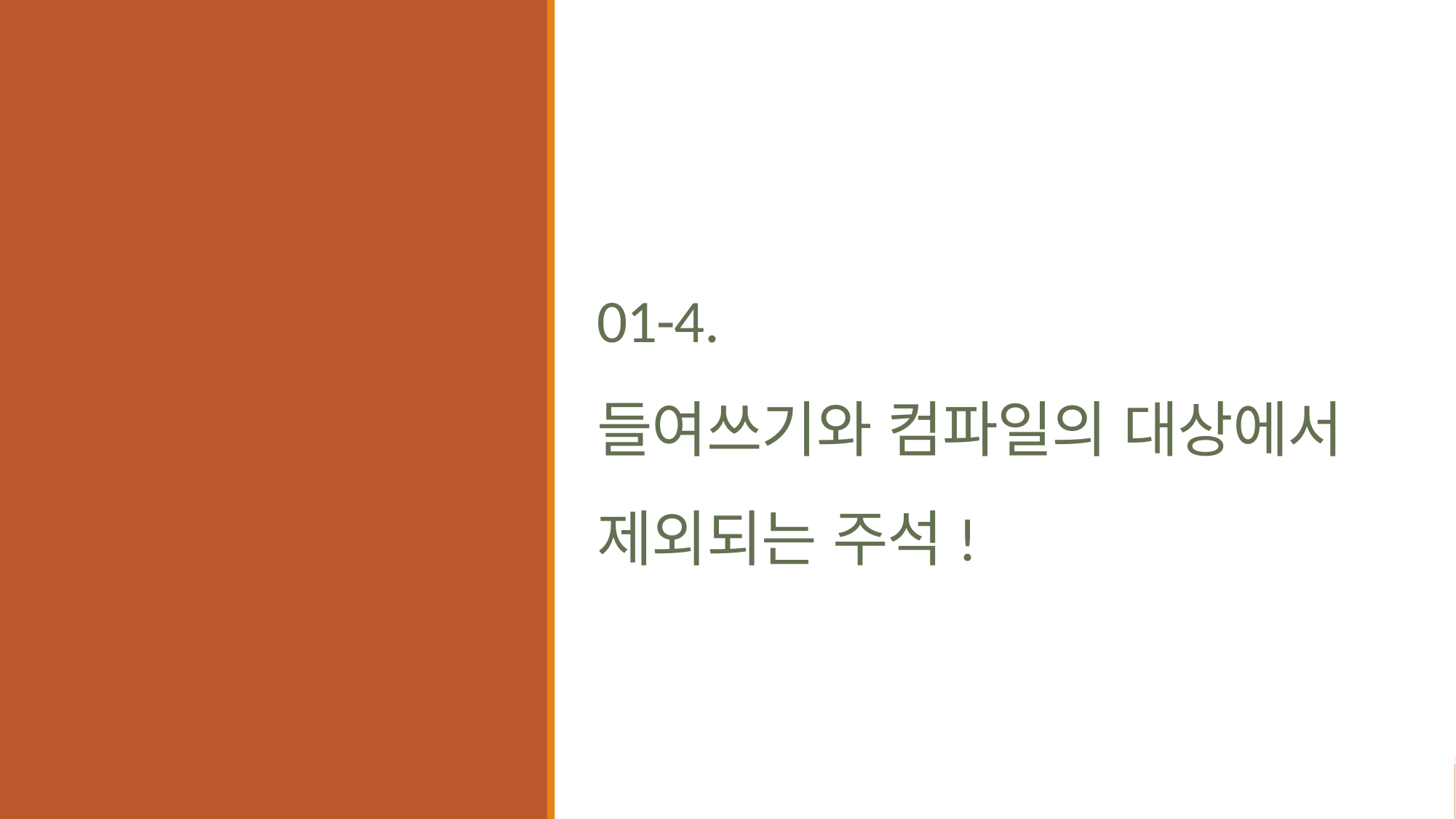

# 01-4. 들여쓰기와 컴파일의 대상에서 제외되는 주석!